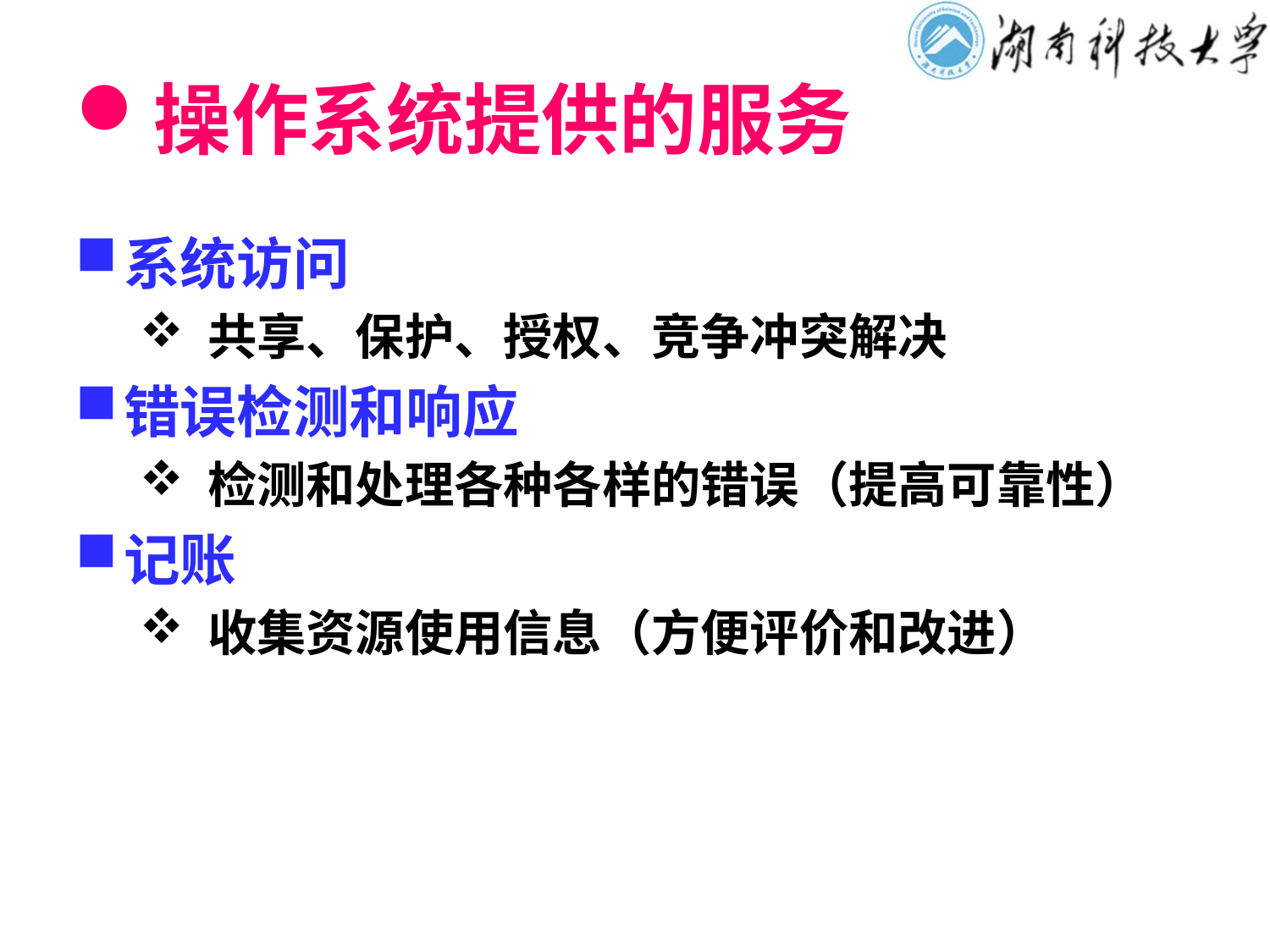

# 操作系统提供的服务
系统访问
 共享、保护、授权、竞争冲突解决
错误检测和响应
 检测和处理各种各样的错误（提高可靠性）
记账
 收集资源使用信息（方便评价和改进）